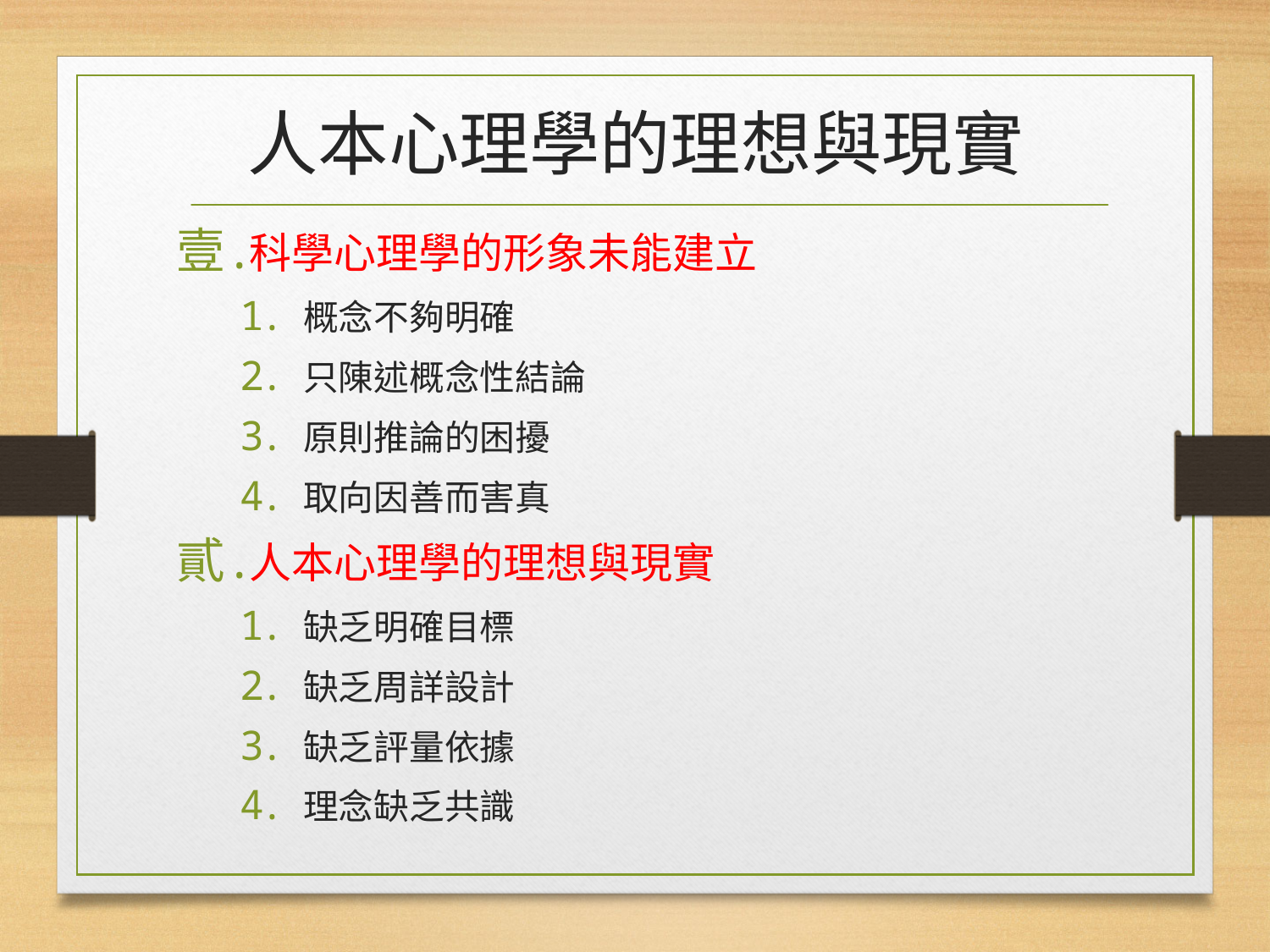

# 人本心理學的理想與現實
科學心理學的形象未能建立
概念不夠明確
只陳述概念性結論
原則推論的困擾
取向因善而害真
人本心理學的理想與現實
缺乏明確目標
缺乏周詳設計
缺乏評量依據
理念缺乏共識